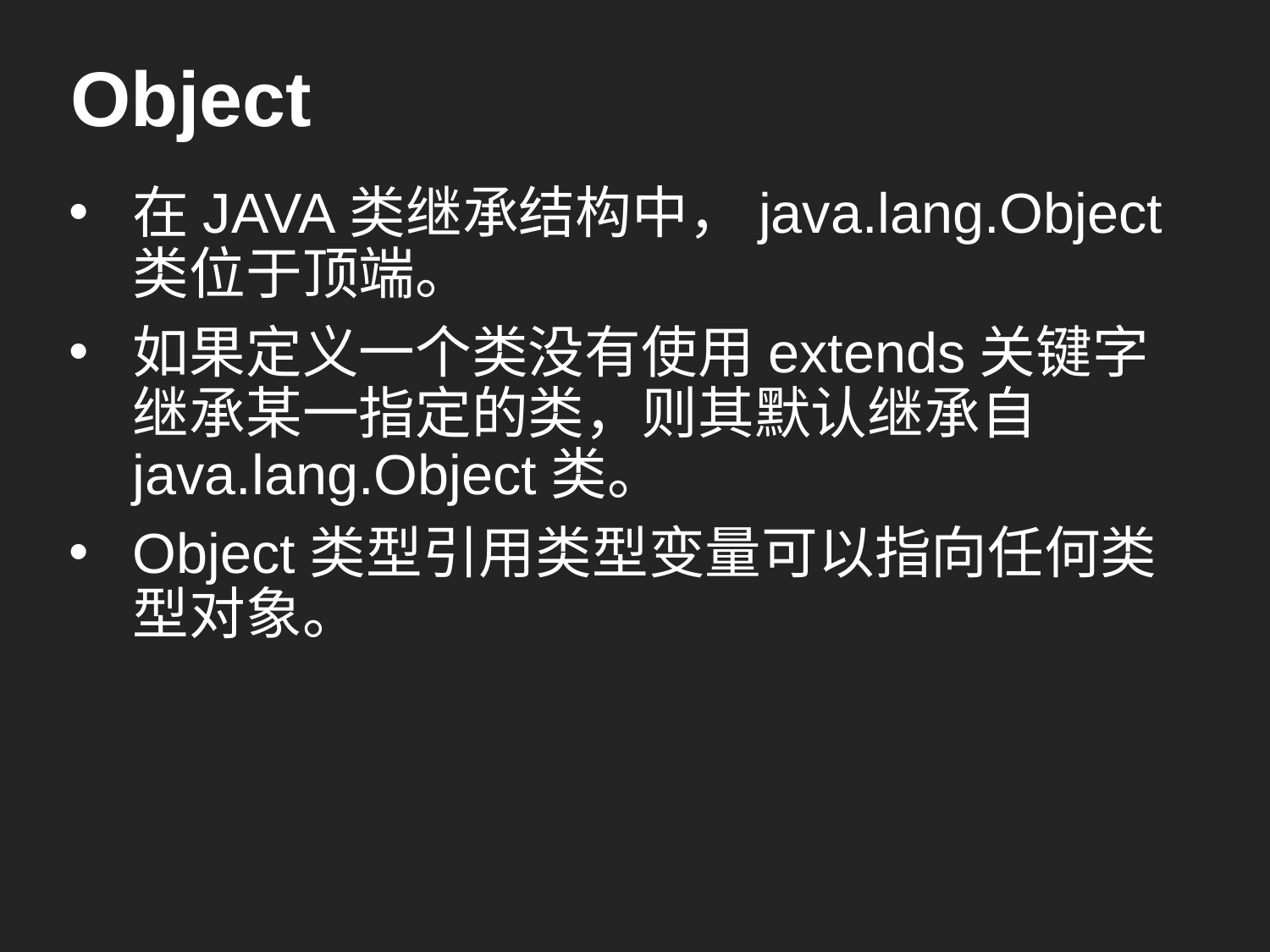

# Object
在JAVA类继承结构中，java.lang.Object类位于顶端。
如果定义一个类没有使用extends关键字继承某一指定的类，则其默认继承自java.lang.Object类。
Object类型引用类型变量可以指向任何类型对象。